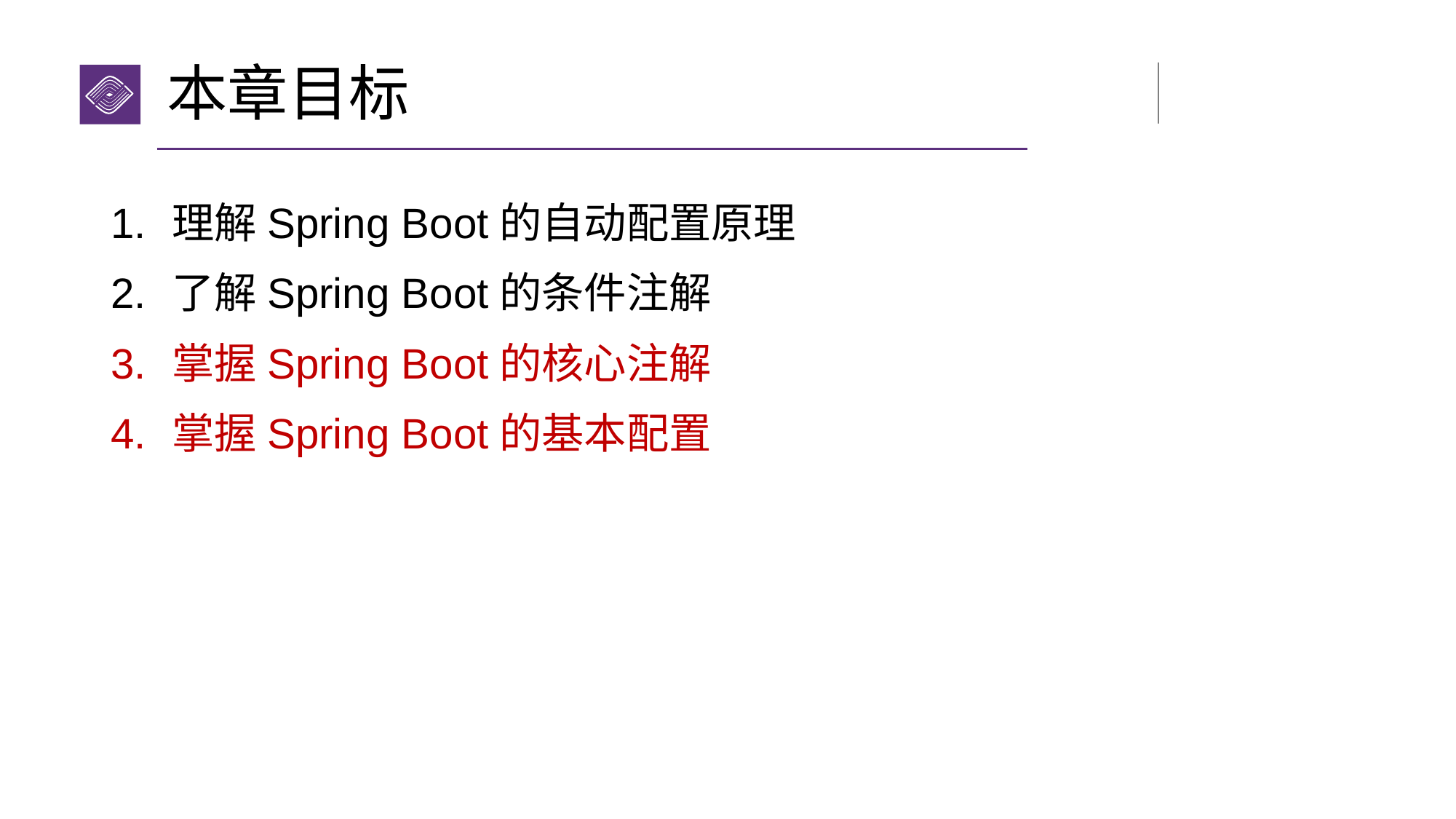

# 本章目标
理解Spring Boot的自动配置原理
了解Spring Boot的条件注解
掌握Spring Boot的核心注解
掌握Spring Boot的基本配置
2